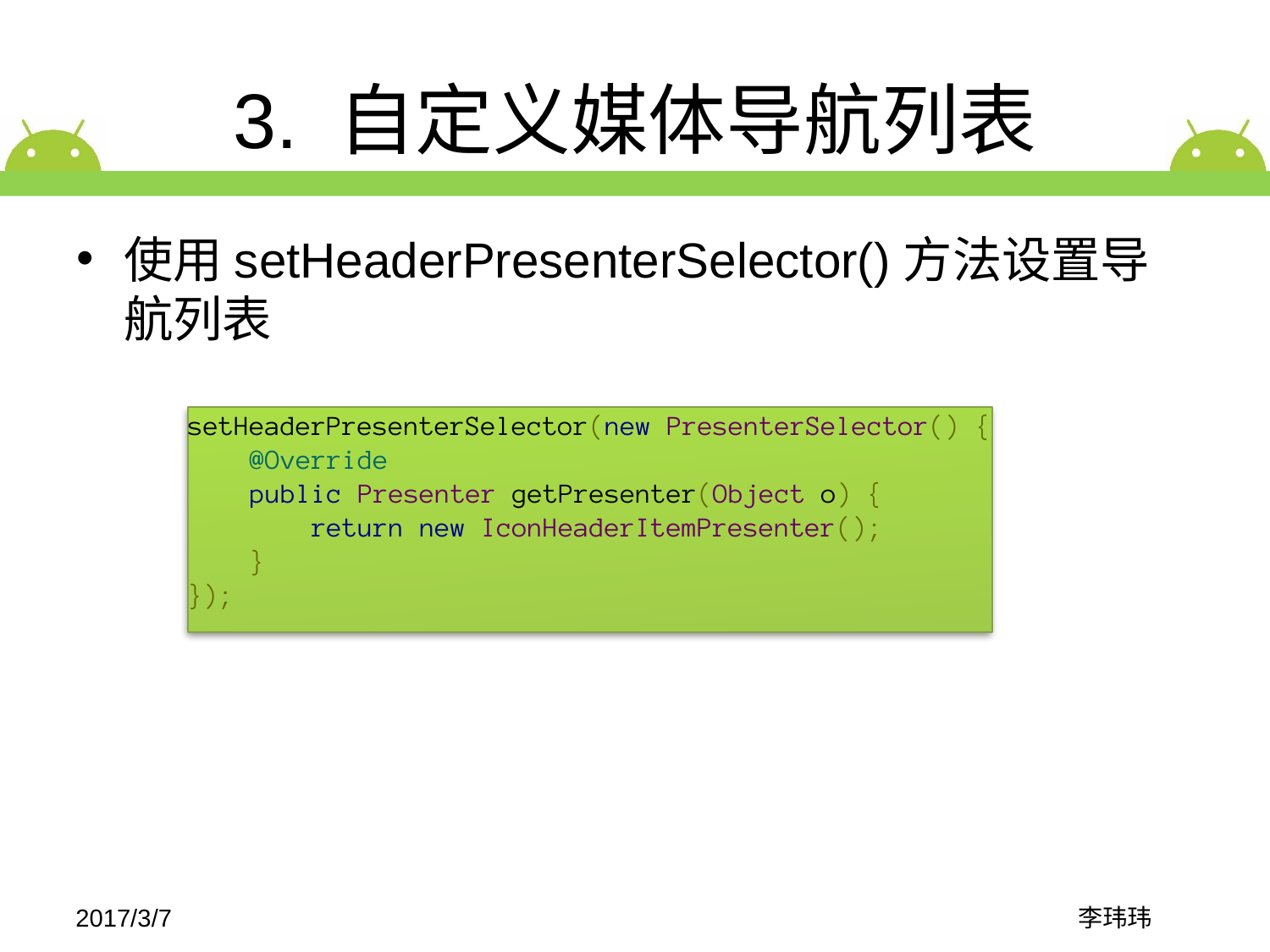

# 3. 自定义媒体导航列表
使用setHeaderPresenterSelector()方法设置导航列表
setHeaderPresenterSelector(new PresenterSelector() {
    @Override
    public Presenter getPresenter(Object o) {
        return new IconHeaderItemPresenter();
    }
});